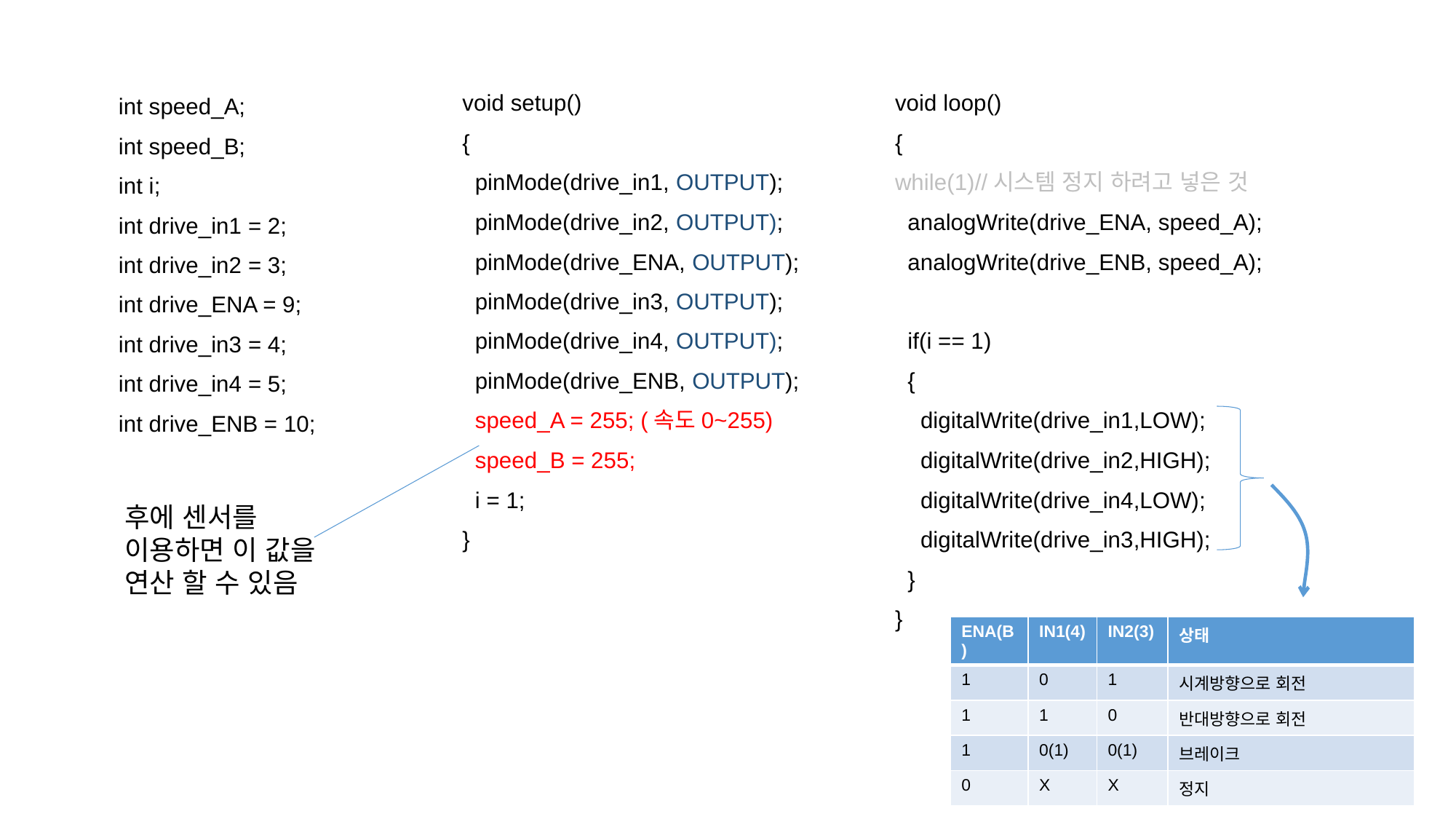

void setup()
{
  pinMode(drive_in1, OUTPUT);
  pinMode(drive_in2, OUTPUT);
  pinMode(drive_ENA, OUTPUT);
  pinMode(drive_in3, OUTPUT);
  pinMode(drive_in4, OUTPUT);
  pinMode(drive_ENB, OUTPUT);
  speed_A = 255; (속도0~255)
  speed_B = 255;
  i = 1;
}
void loop()
{
while(1)//시스템 정지 하려고 넣은 것
  analogWrite(drive_ENA, speed_A);
  analogWrite(drive_ENB, speed_A);

  if(i == 1)
  {
    digitalWrite(drive_in1,LOW);
    digitalWrite(drive_in2,HIGH);
    digitalWrite(drive_in4,LOW);
    digitalWrite(drive_in3,HIGH);
  }
}
int speed_A;
int speed_B;
int i;
int drive_in1 = 2;
int drive_in2 = 3;
int drive_ENA = 9;
int drive_in3 = 4;
int drive_in4 = 5;
int drive_ENB = 10;

후에 센서를 이용하면 이 값을 연산 할 수 있음
| ENA(B) | IN1(4) | IN2(3) | 상태 |
| --- | --- | --- | --- |
| 1 | 0 | 1 | 시계방향으로 회전 |
| 1 | 1 | 0 | 반대방향으로 회전 |
| 1 | 0(1) | 0(1) | 브레이크 |
| 0 | X | X | 정지 |